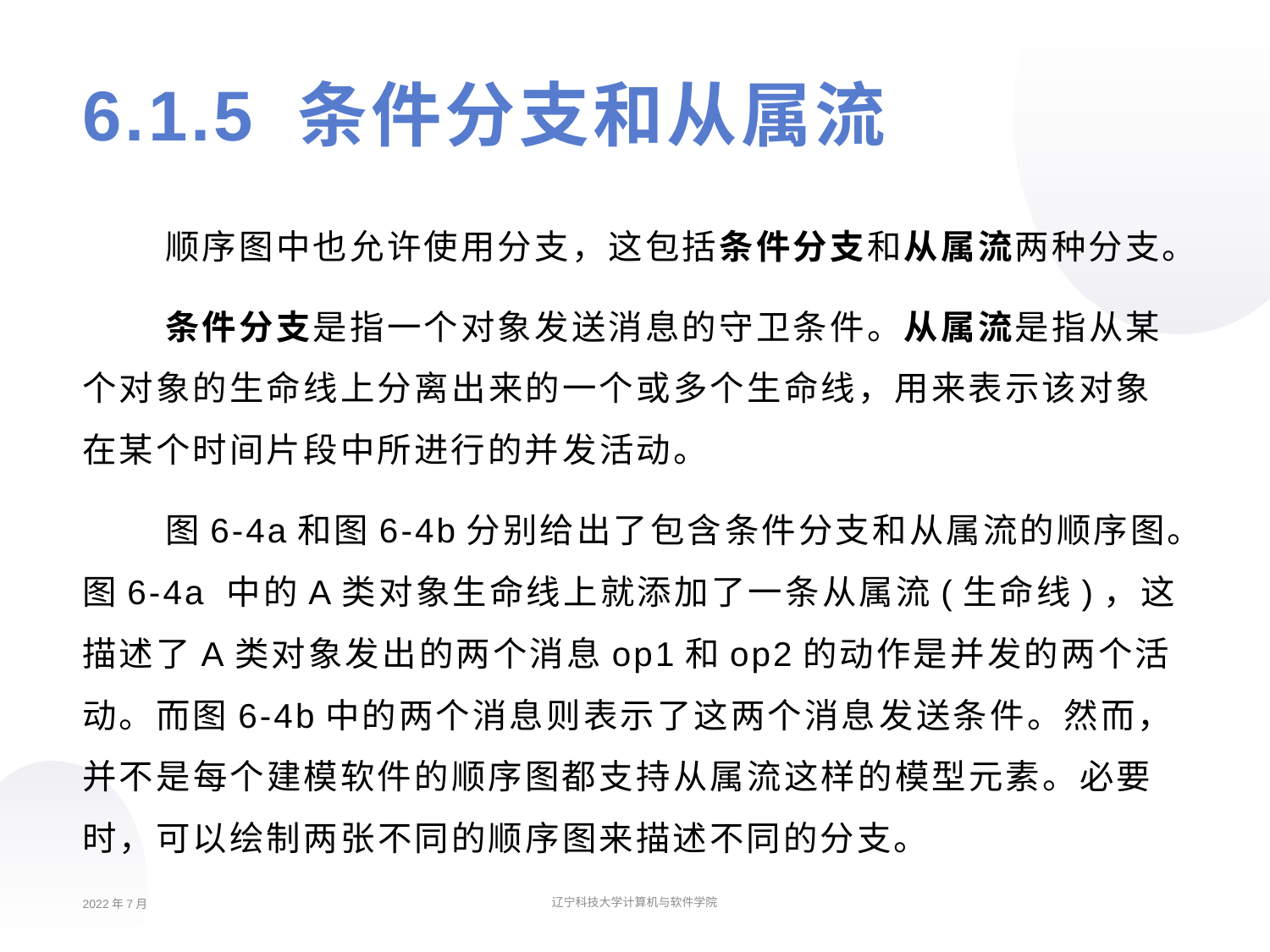

# 6.1.5 条件分支和从属流
顺序图中也允许使用分支，这包括条件分支和从属流两种分支。
条件分支是指一个对象发送消息的守卫条件。从属流是指从某个对象的生命线上分离出来的一个或多个生命线，用来表示该对象在某个时间片段中所进行的并发活动。
图6-4a和图6-4b分别给出了包含条件分支和从属流的顺序图。图6-4a 中的A类对象生命线上就添加了一条从属流(生命线)，这描述了A类对象发出的两个消息op1和op2的动作是并发的两个活动。而图6-4b中的两个消息则表示了这两个消息发送条件。然而，并不是每个建模软件的顺序图都支持从属流这样的模型元素。必要时，可以绘制两张不同的顺序图来描述不同的分支。

2022年7月
15
辽宁科技大学计算机与软件学院